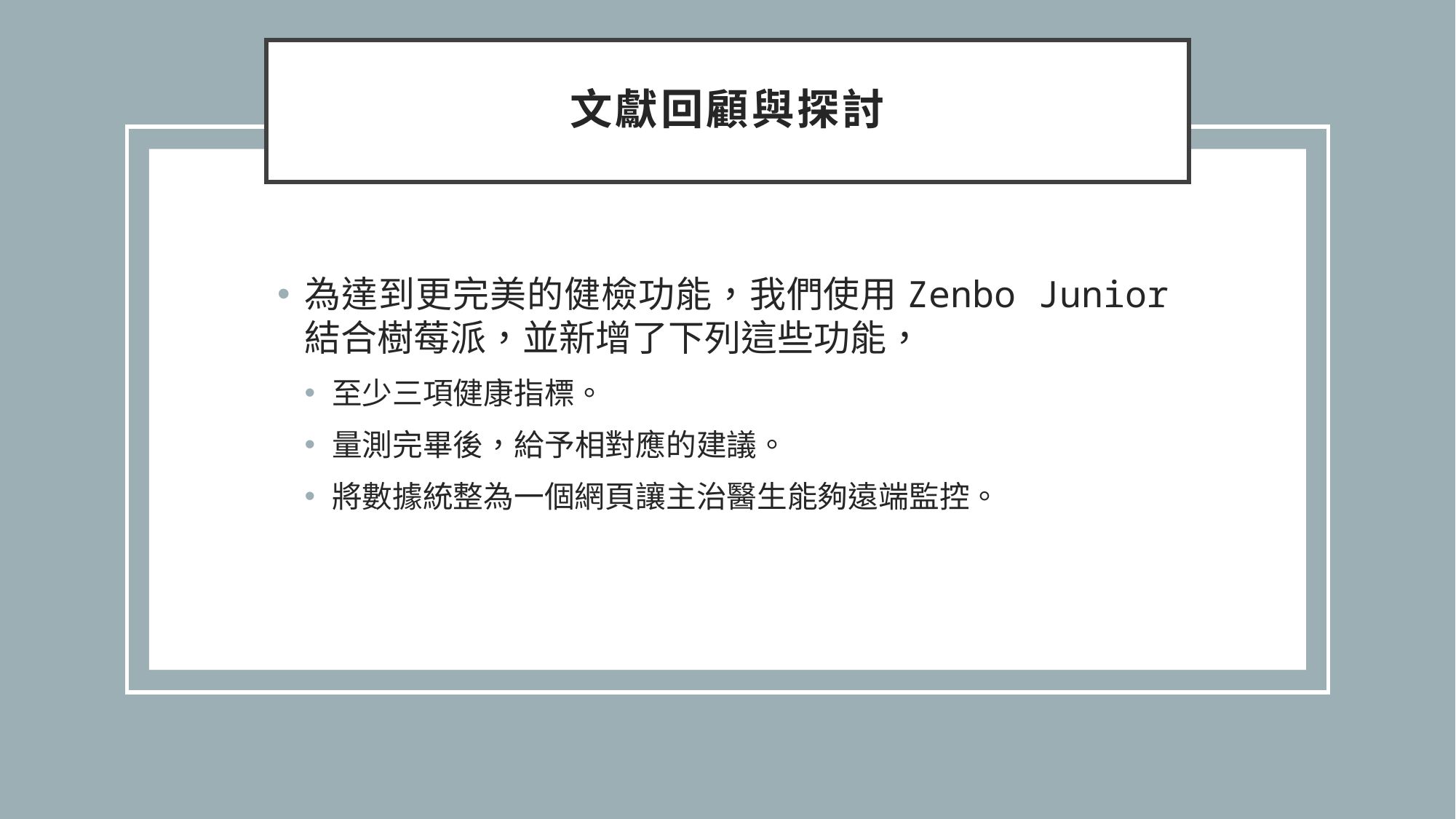

# 文獻回顧與探討

為達到更完美的健檢功能，我們使用Zenbo Junior結合樹莓派，並新增了下列這些功能，
至少三項健康指標。
量測完畢後，給予相對應的建議。
將數據統整為一個網頁讓主治醫生能夠遠端監控。